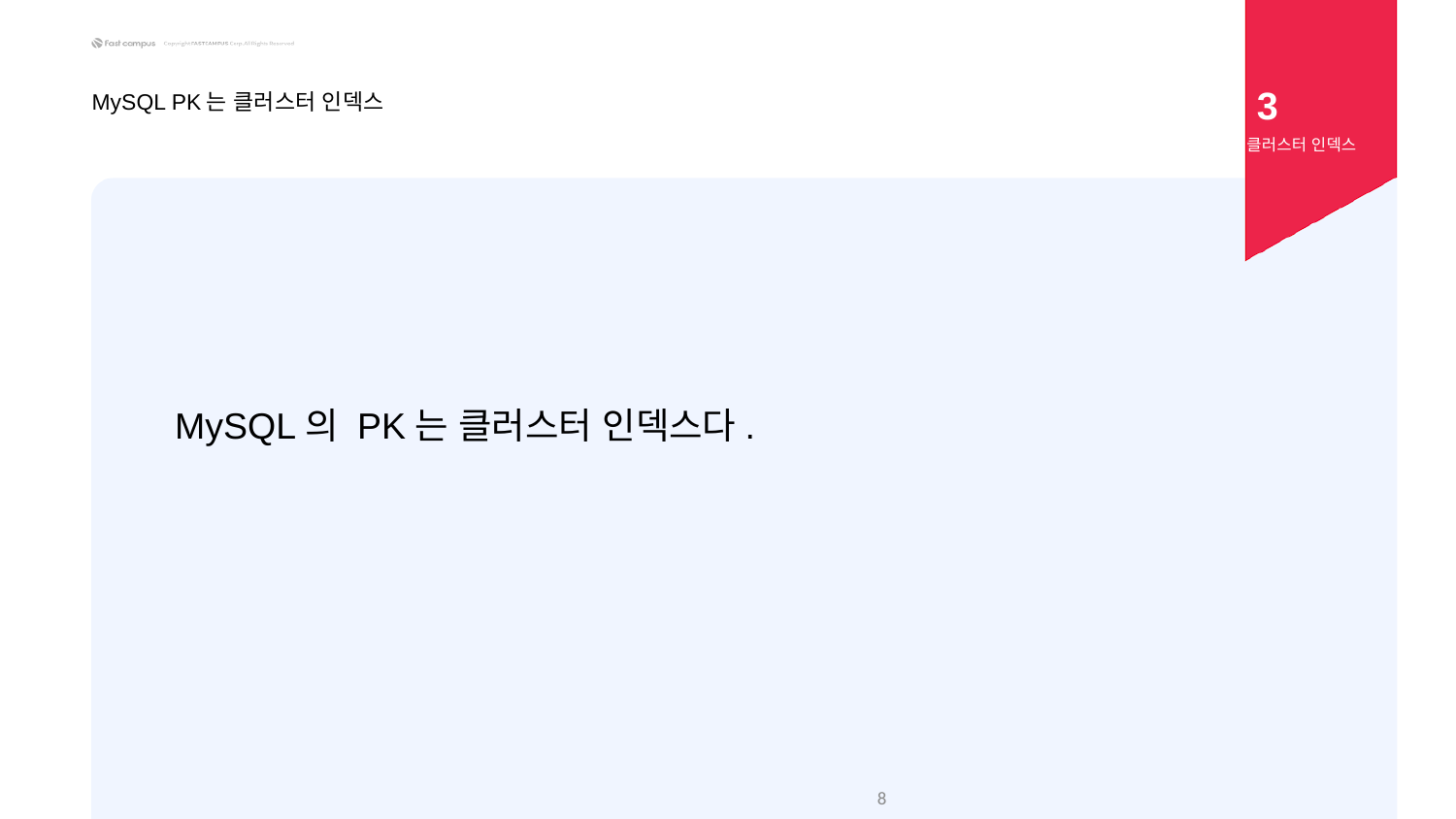

3
MySQL PK는 클러스터 인덱스
클러스터 인덱스
MySQL의 PK는 클러스터 인덱스다.

8